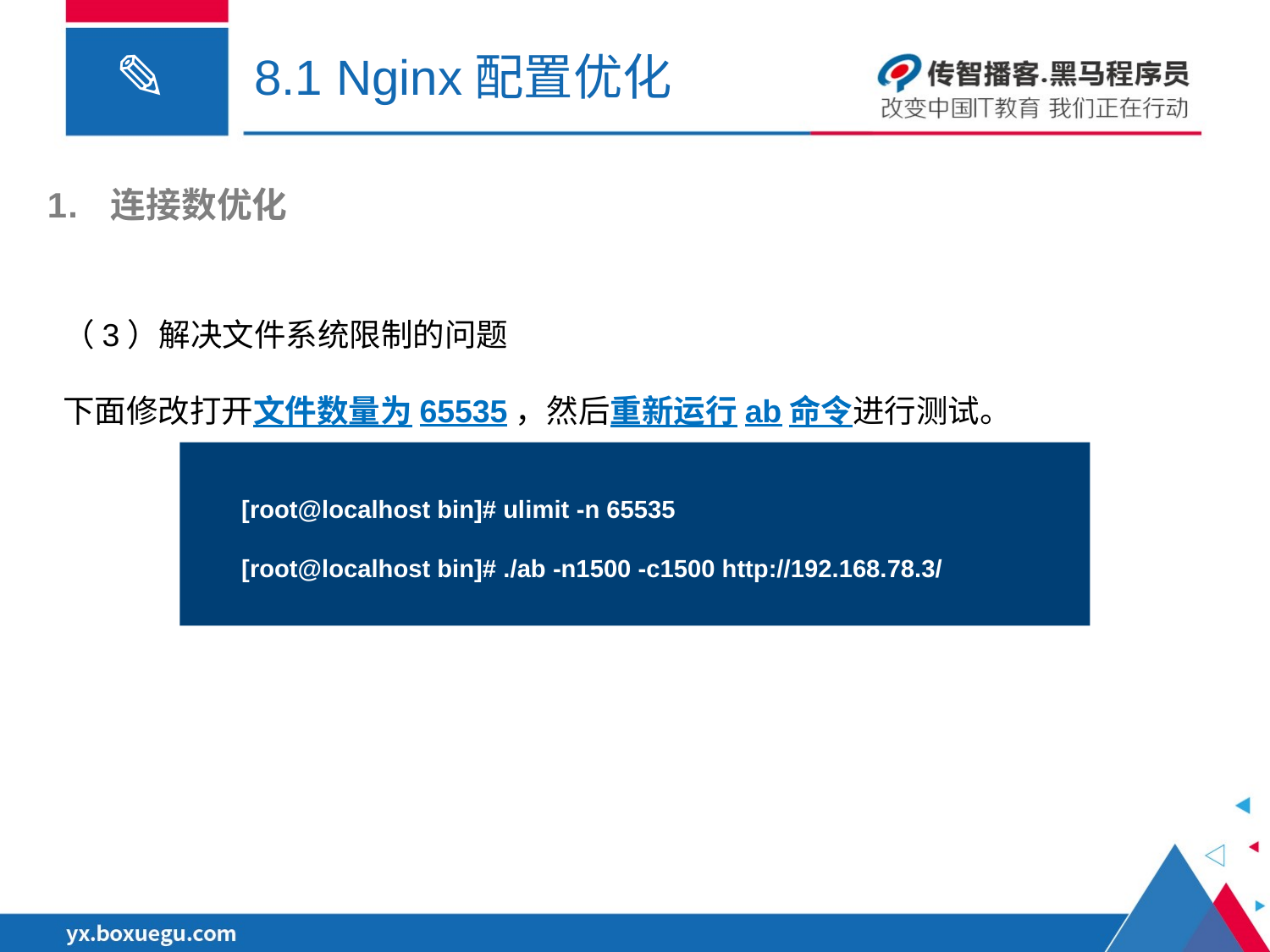

# 8.1 Nginx配置优化
连接数优化
（3）解决文件系统限制的问题
下面修改打开文件数量为65535，然后重新运行ab命令进行测试。

[root@localhost bin]# ulimit -n 65535
[root@localhost bin]# ./ab -n1500 -c1500 http://192.168.78.3/